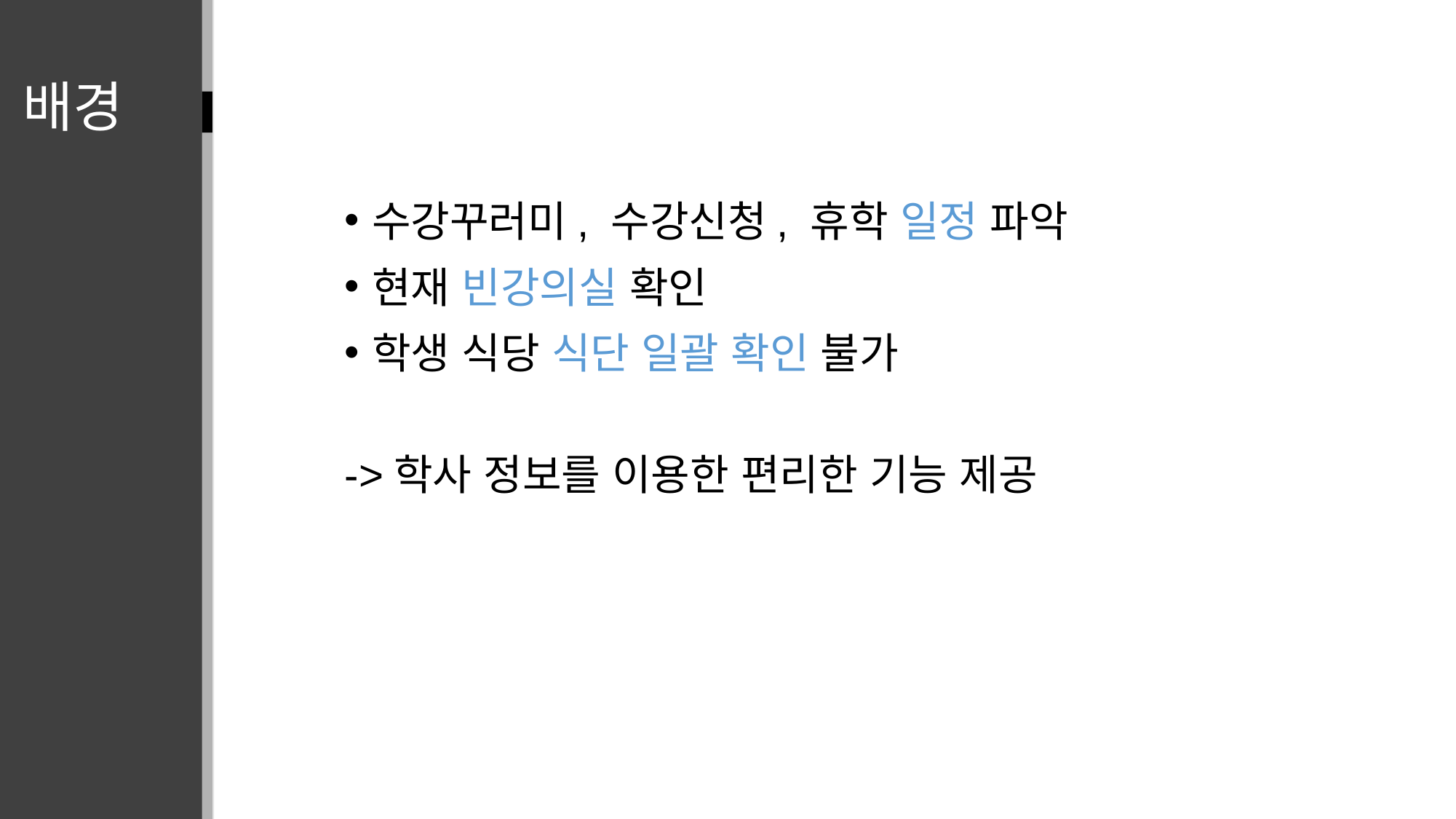

# 배경

수강꾸러미, 수강신청, 휴학 일정 파악
현재 빈강의실 확인
학생 식당 식단 일괄 확인 불가

->학사 정보를 이용한 편리한 기능 제공